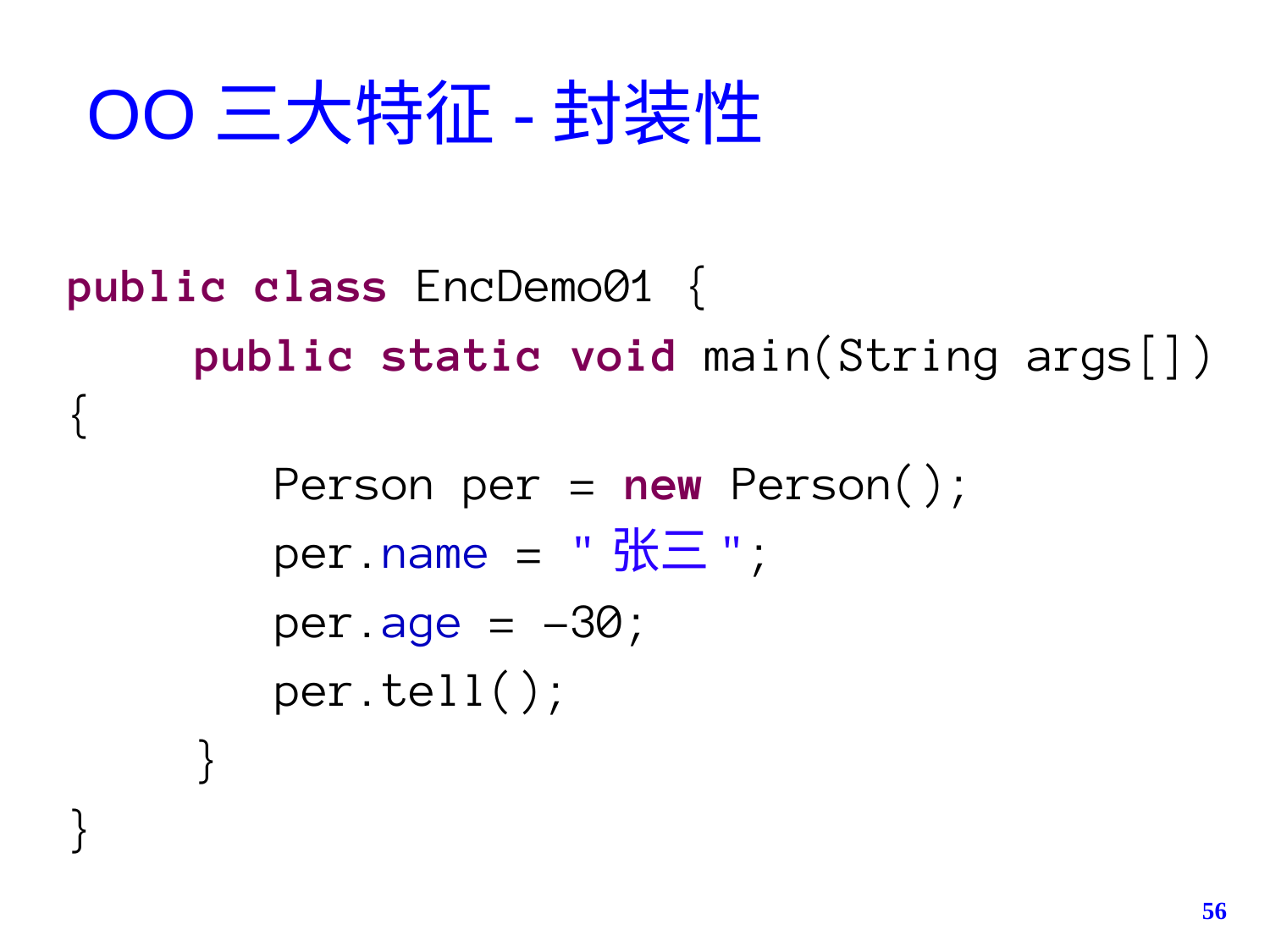

# OO三大特征-封装性
public class EncDemo01 {
	public static void main(String args[]) {
	   Person per = new Person();
	   per.name = "张三";
	   per.age = -30;
	   per.tell();
	}
}
56